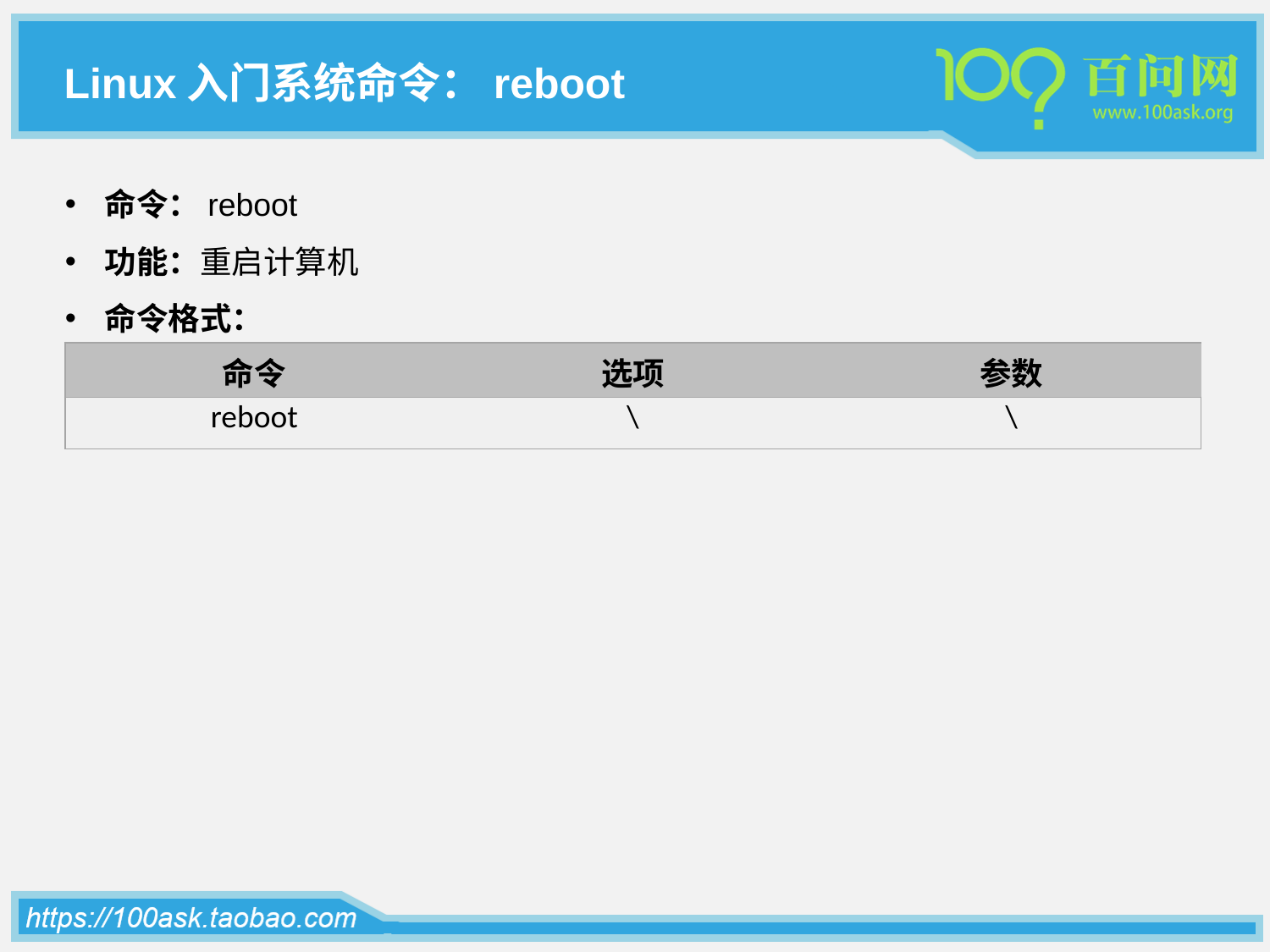

Linux入门系统命令：reboot
命令：reboot
功能：重启计算机
命令格式：

| 命令 | 选项 |  |  | 参数 |
| --- | --- | --- | --- | --- |
| reboot |  | \ |  | \ |